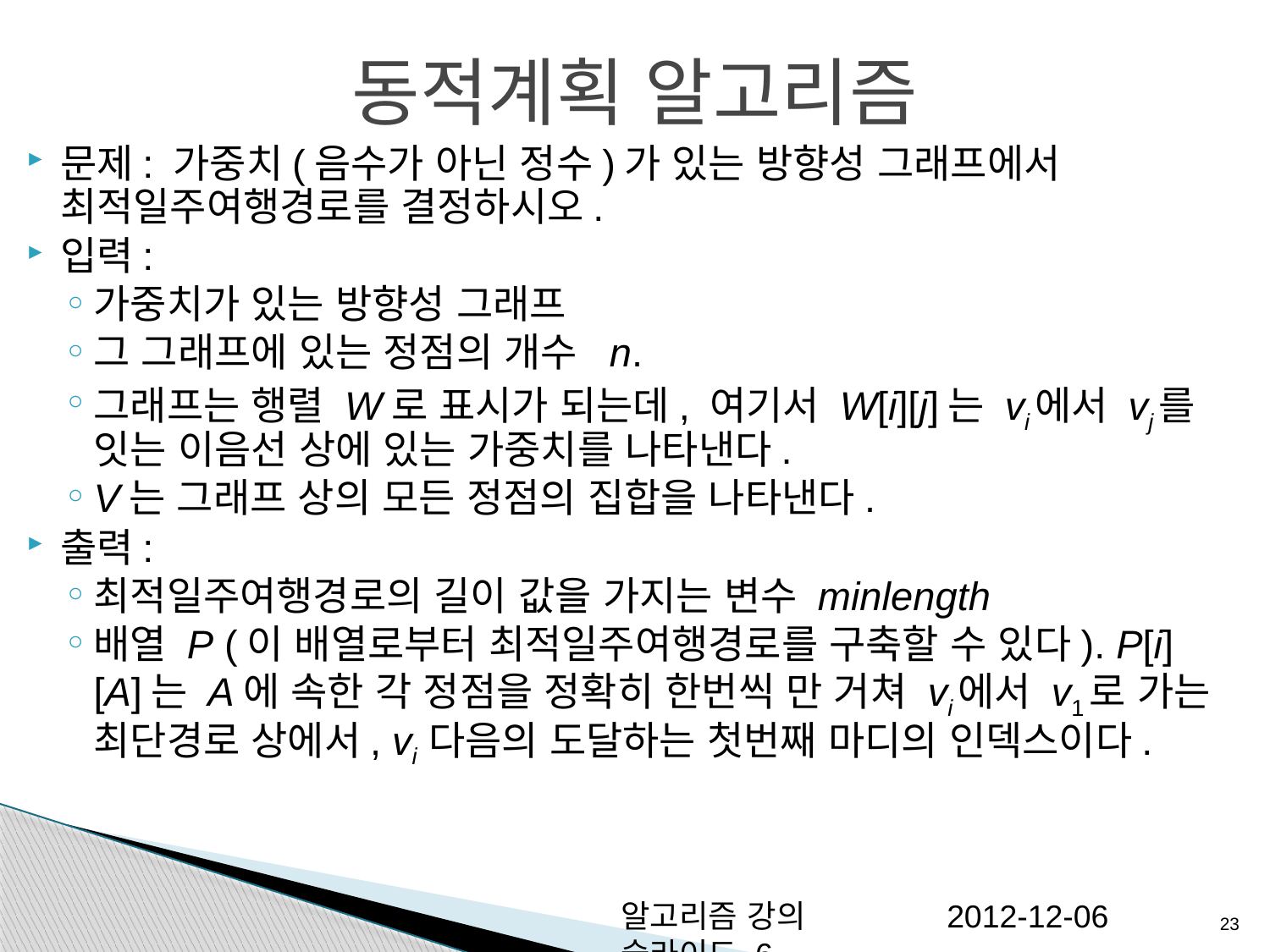

동적계획 알고리즘
문제: 가중치(음수가 아닌 정수)가 있는 방향성 그래프에서 최적일주여행경로를 결정하시오.
입력:
가중치가 있는 방향성 그래프
그 그래프에 있는 정점의 개수  n.
그래프는 행렬 W로 표시가 되는데, 여기서 W[i][j]는 vi에서 vj를 잇는 이음선 상에 있는 가중치를 나타낸다.
V는 그래프 상의 모든 정점의 집합을 나타낸다.
출력:
최적일주여행경로의 길이 값을 가지는 변수 minlength
배열 P (이 배열로부터 최적일주여행경로를 구축할 수 있다). P[i][A]는 A에 속한 각 정점을 정확히 한번씩 만 거쳐 vi에서 v1로 가는 최단경로 상에서, vi 다음의 도달하는 첫번째 마디의 인덱스이다.
알고리즘 강의 슬라이드 6
2012-12-06
23